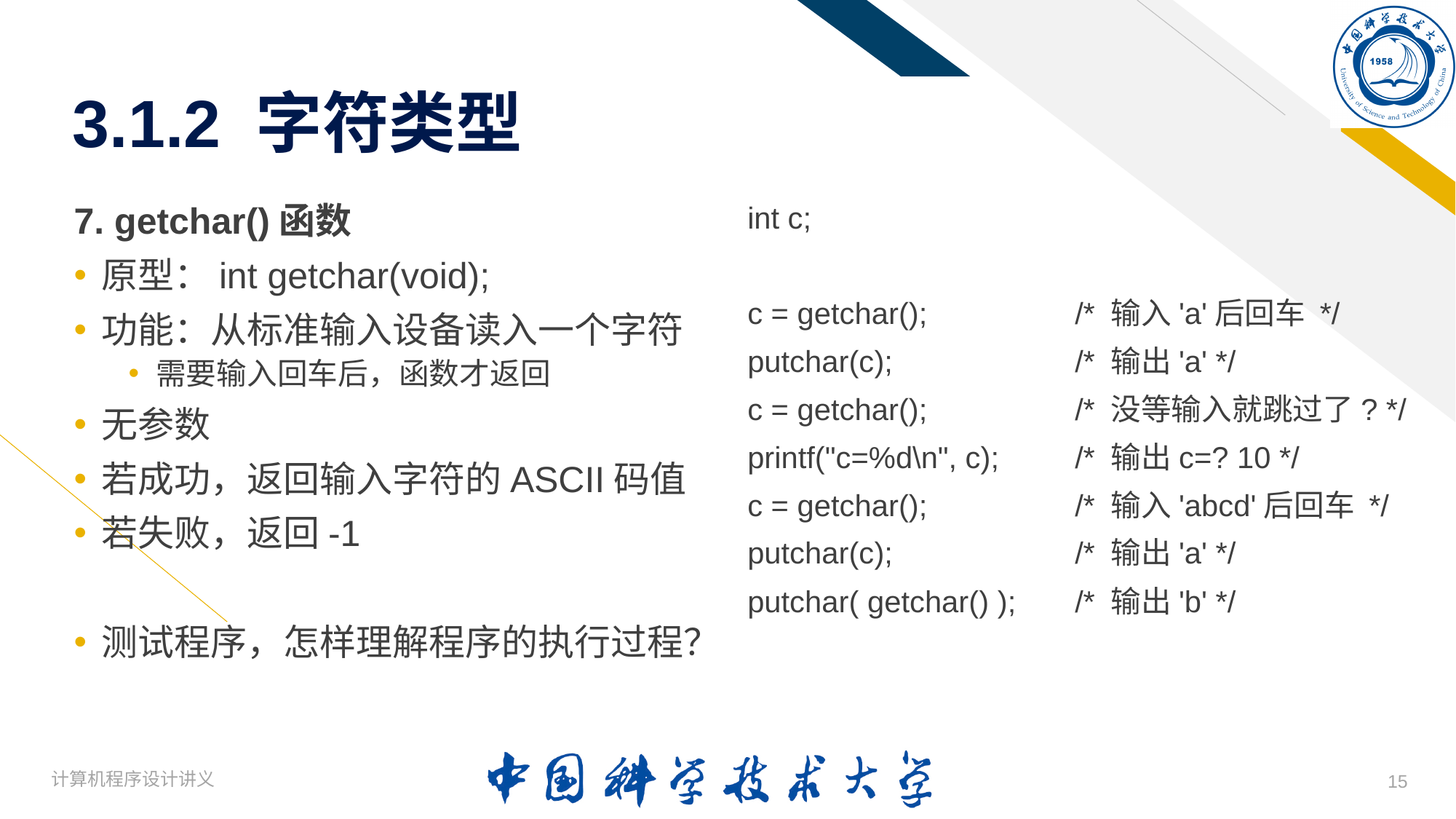

# 3.1.2 字符类型
7. getchar()函数
原型：int getchar(void);
功能：从标准输入设备读入一个字符
需要输入回车后，函数才返回
无参数
若成功，返回输入字符的ASCII码值
若失败，返回-1

测试程序，怎样理解程序的执行过程？

int c;

c = getchar();		/* 输入'a'后回车 */
putchar(c);		/* 输出'a' */
c = getchar();		/* 没等输入就跳过了? */
printf("c=%d\n", c);	/* 输出c=? 10 */
c = getchar();		/* 输入'abcd'后回车 */
putchar(c);		/* 输出'a' */
putchar( getchar() );	/* 输出'b' */

计算机程序设计讲义
15